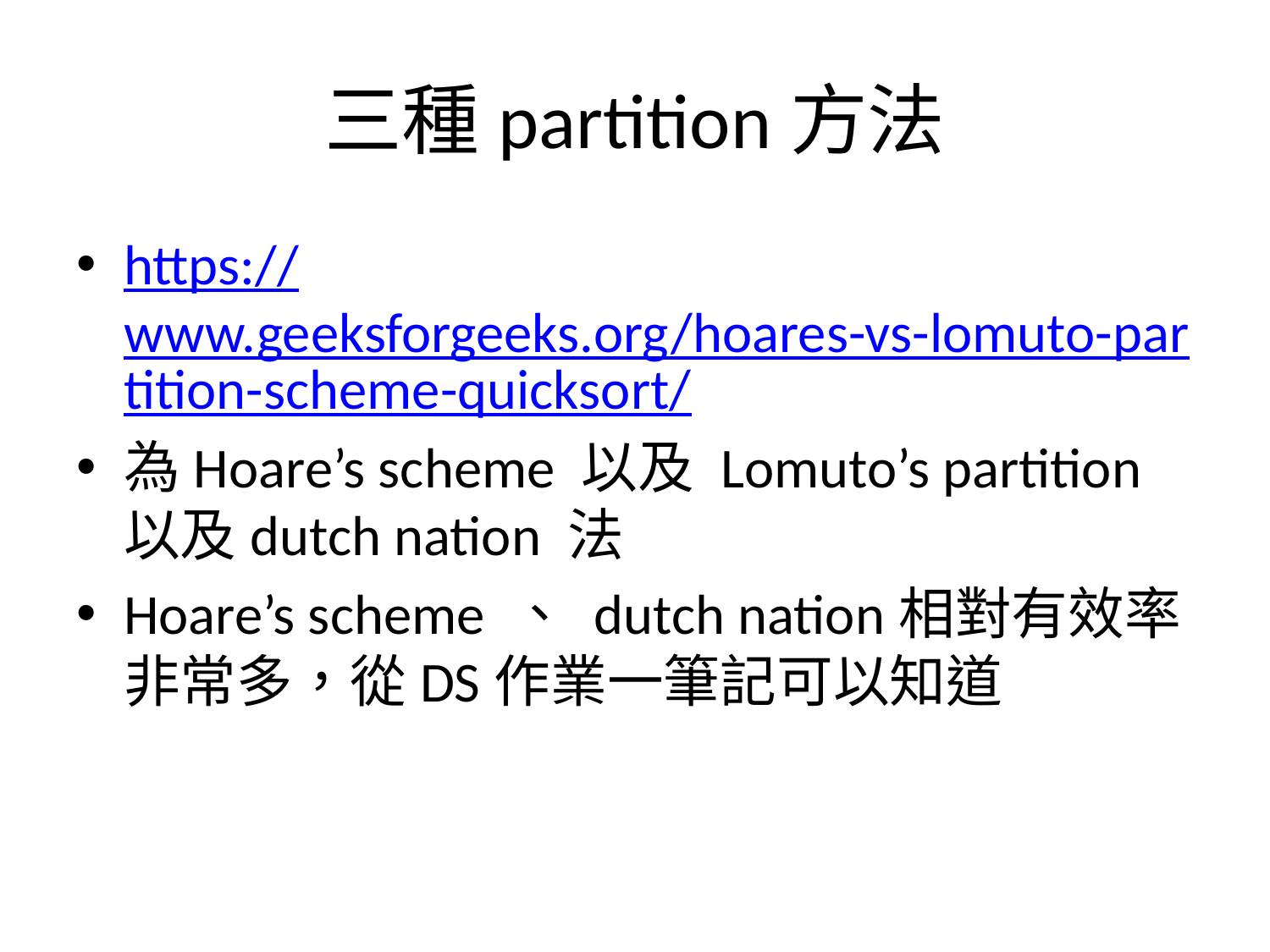

# 三種partition方法
https://www.geeksforgeeks.org/hoares-vs-lomuto-partition-scheme-quicksort/
為Hoare’s scheme 以及 Lomuto’s partition以及dutch nation 法
Hoare’s scheme 、 dutch nation相對有效率非常多，從DS作業一筆記可以知道